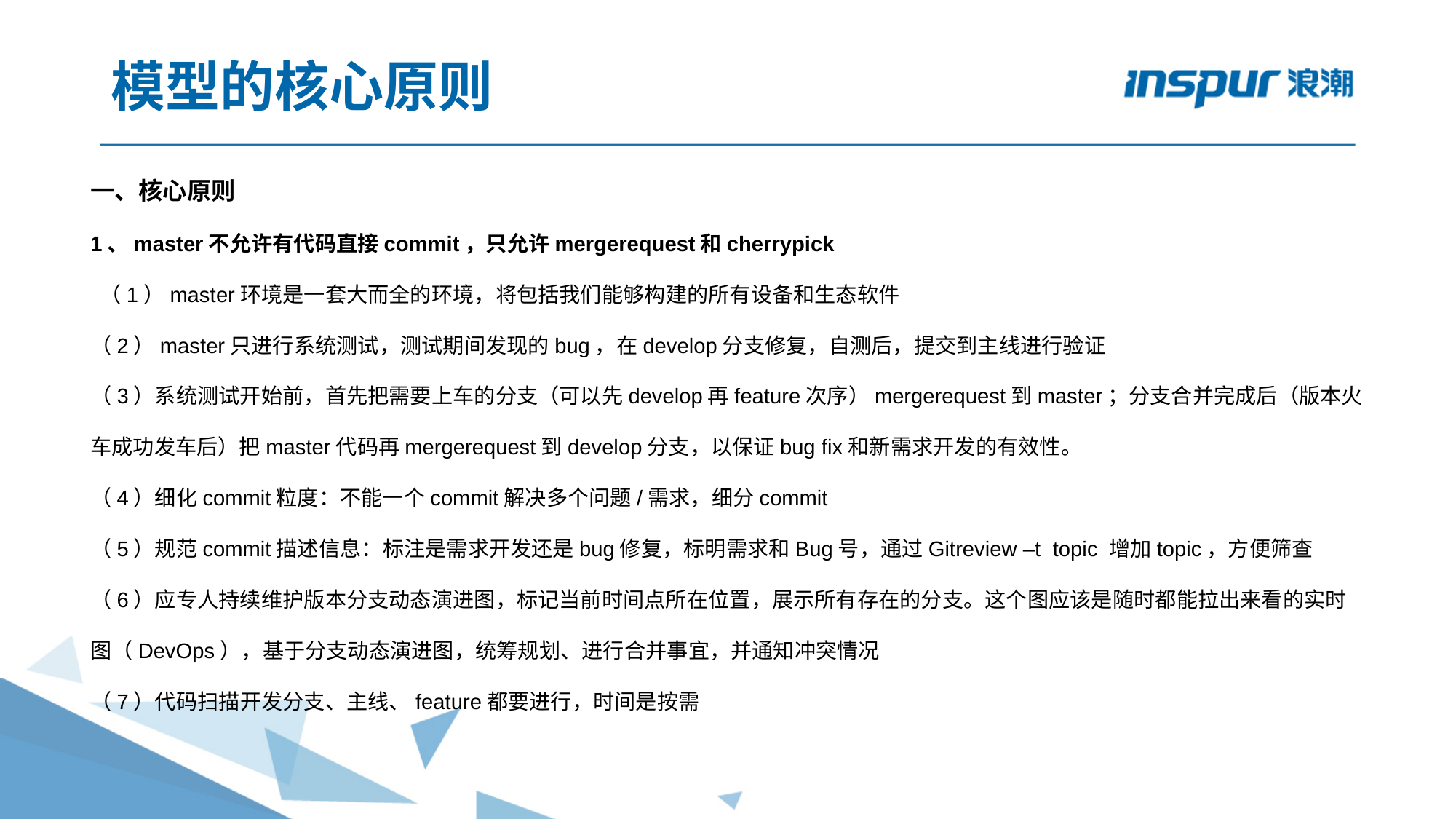

# 模型的核心原则
一、核心原则
1、master不允许有代码直接commit，只允许mergerequest和cherrypick
 （1）master环境是一套大而全的环境，将包括我们能够构建的所有设备和生态软件
（2）master只进行系统测试，测试期间发现的bug，在develop分支修复，自测后，提交到主线进行验证
（3）系统测试开始前，首先把需要上车的分支（可以先develop再feature次序）mergerequest到master；分支合并完成后（版本火车成功发车后）把master代码再mergerequest到develop分支，以保证bug fix和新需求开发的有效性。
（4）细化commit粒度：不能一个commit解决多个问题/需求，细分commit
（5）规范commit描述信息：标注是需求开发还是bug修复，标明需求和Bug号，通过Gitreview –t  topic 增加topic，方便筛查
（6）应专人持续维护版本分支动态演进图，标记当前时间点所在位置，展示所有存在的分支。这个图应该是随时都能拉出来看的实时图（DevOps），基于分支动态演进图，统筹规划、进行合并事宜，并通知冲突情况
（7）代码扫描开发分支、主线、feature都要进行，时间是按需